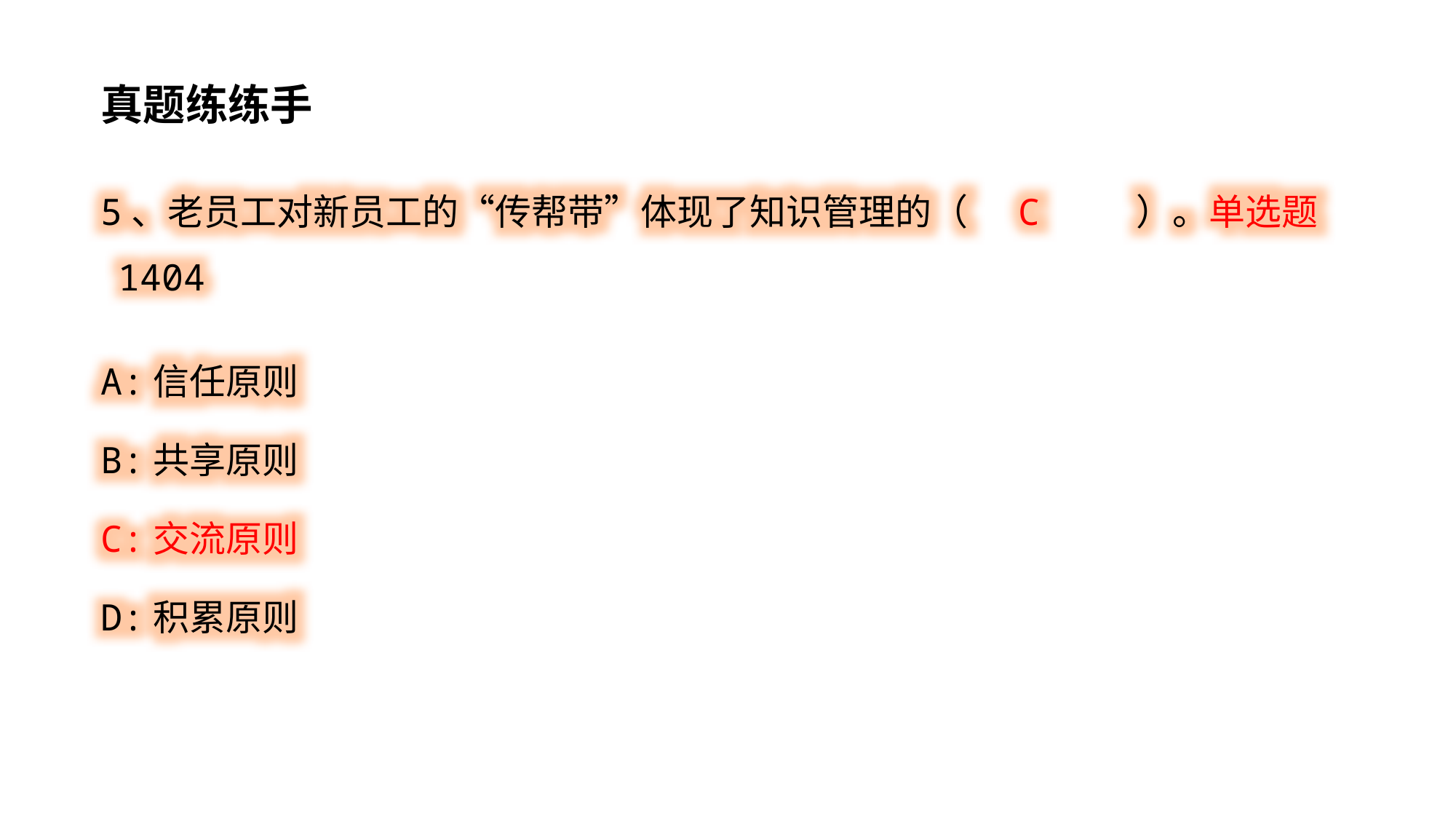

真题练练手
5、老员工对新员工的“传帮带”体现了知识管理的（     C    ）。单选题  1404

A:信任原则

B:共享原则

C:交流原则

D:积累原则